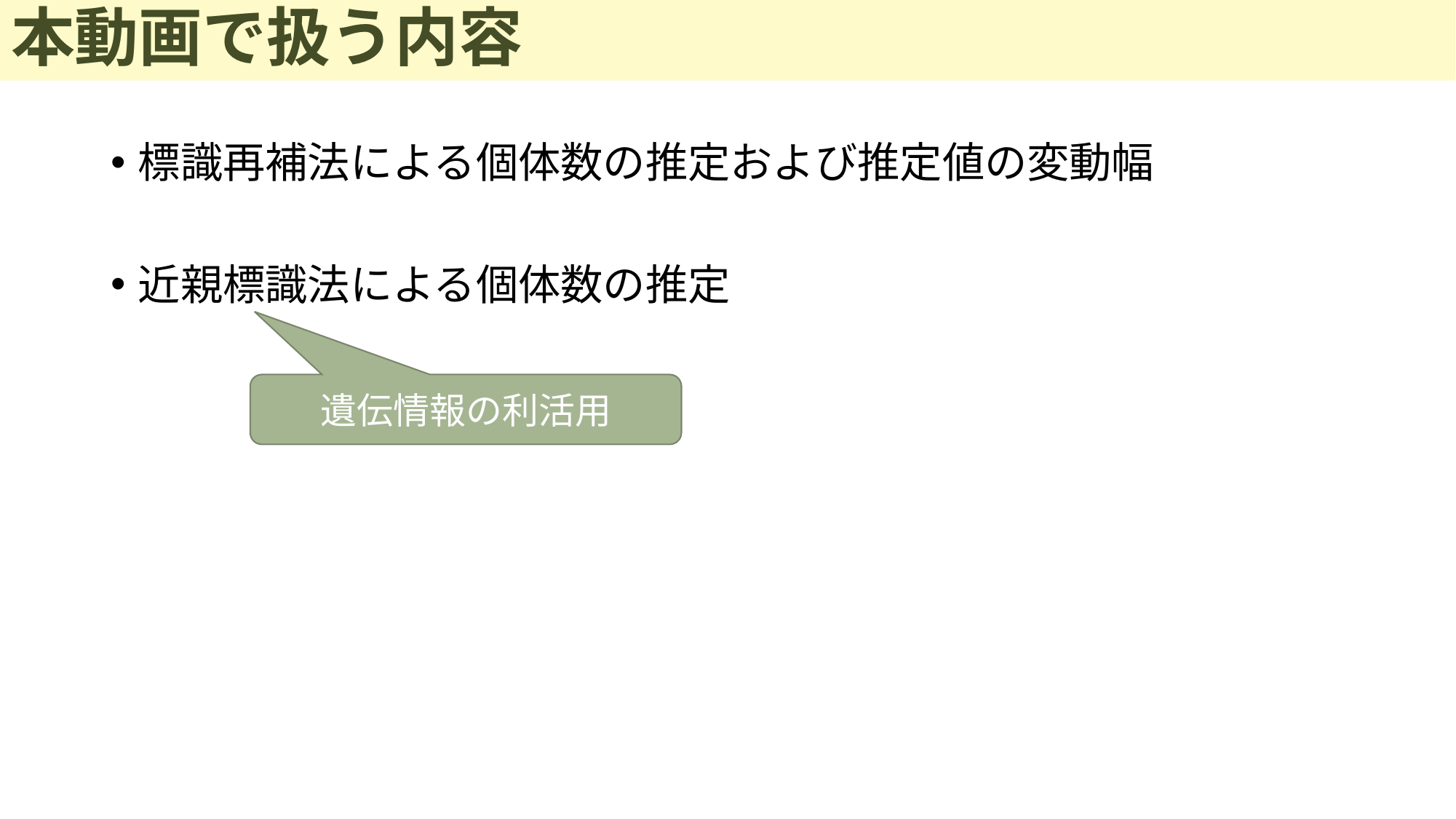

# 本動画で扱う内容
標識再補法による個体数の推定および推定値の変動幅

近親標識法による個体数の推定
遺伝情報の利活用